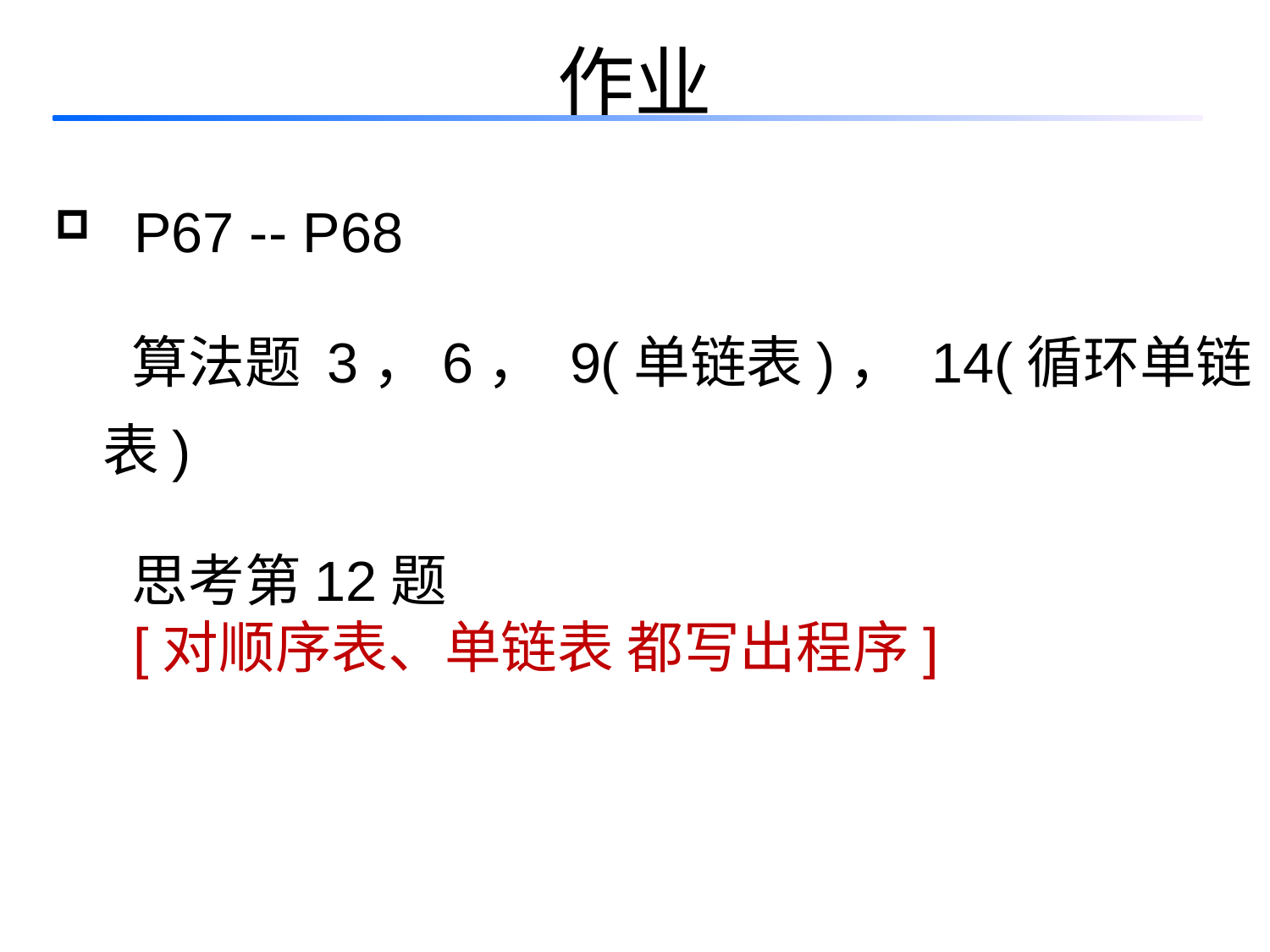

作业

  P67 -- P68
     算法题 3，6， 9(单链表)， 14(循环单链表)
     思考第12题
     [对顺序表、单链表 都写出程序]